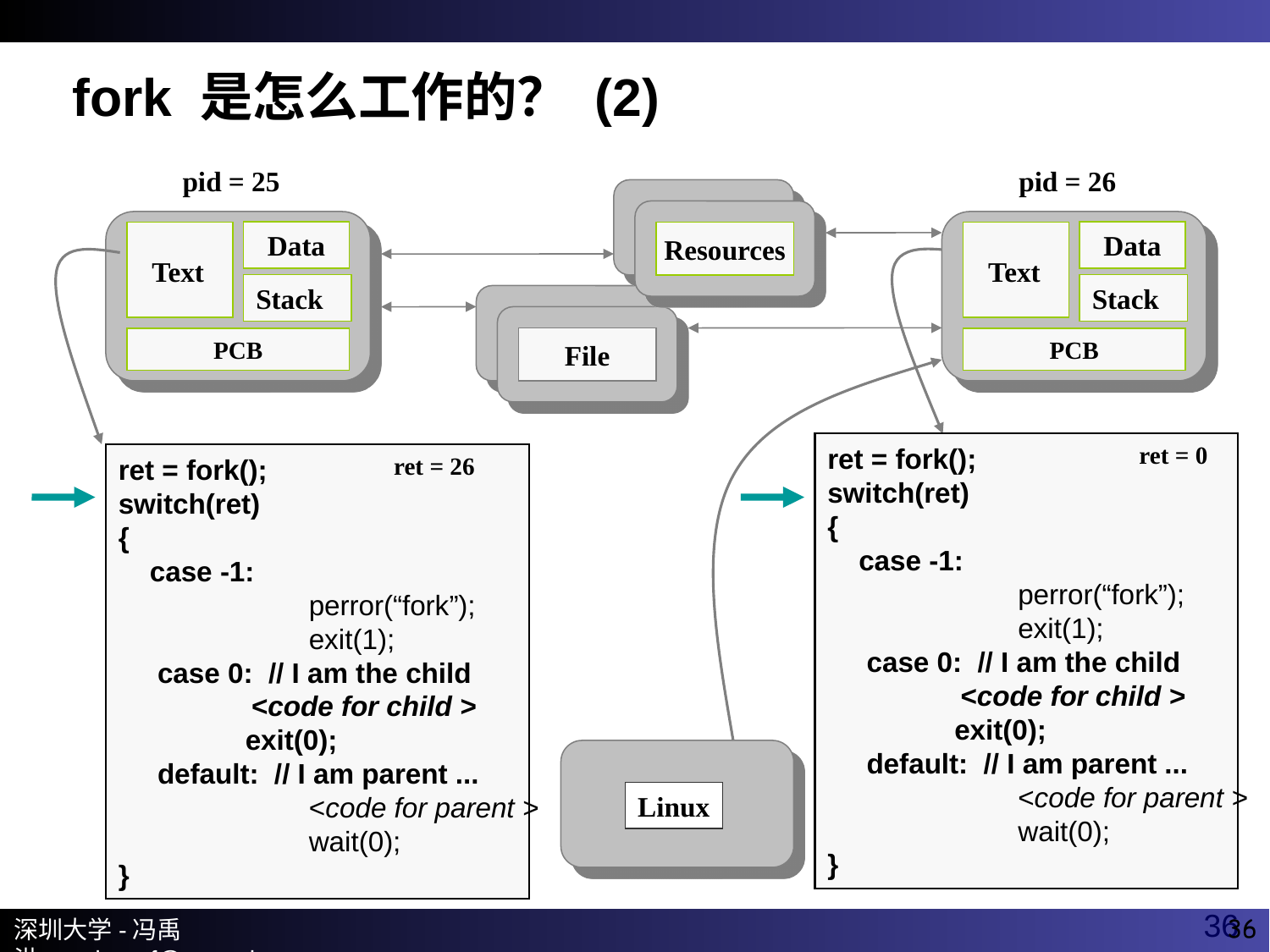

# fork 是怎么工作的？ (2)
pid = 25
pid = 26

Data

Text
Stack

PCB

ret = 0
ret = fork();
switch(ret)
{
    case -1:
    	perror(“fork”);
	exit(1);
     case 0:  // I am the child
                 <code for child >
	exit(0);
     default:  // I am parent ...
  	<code for parent >
 	wait(0);
}

Data

Resources

Text

Stack

File
PCB
ret = 26
ret = fork();
switch(ret)
{
    case -1:
    	perror(“fork”);
	exit(1);
     case 0:  // I am the child
                 <code for child >
	exit(0);
     default:  // I am parent ...
  	<code for parent >
 	wait(0);
}

Linux
36